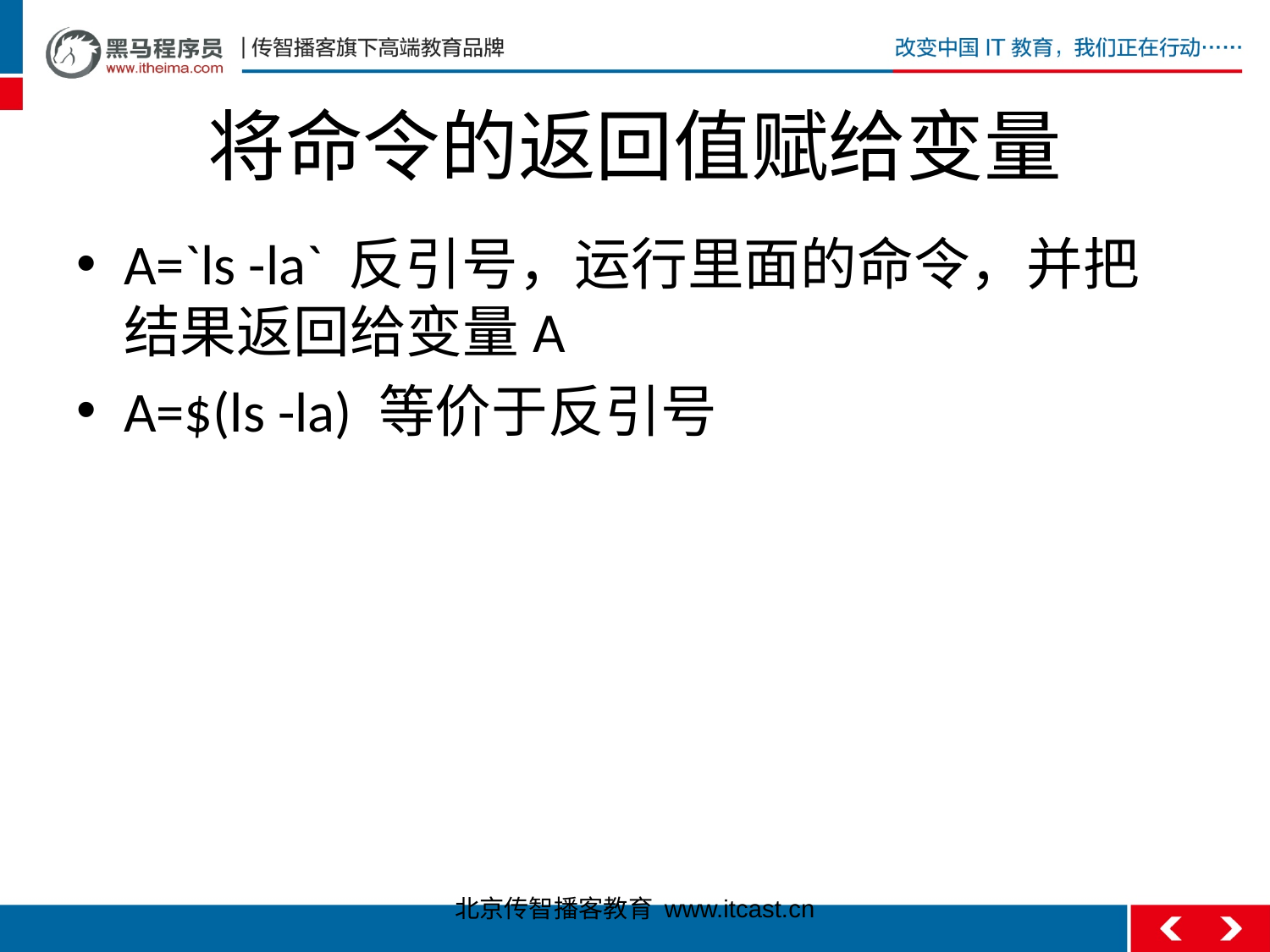

# 将命令的返回值赋给变量
A=`ls -la` 反引号，运行里面的命令，并把结果返回给变量A
A=$(ls -la) 等价于反引号
北京传智播客教育 www.itcast.cn